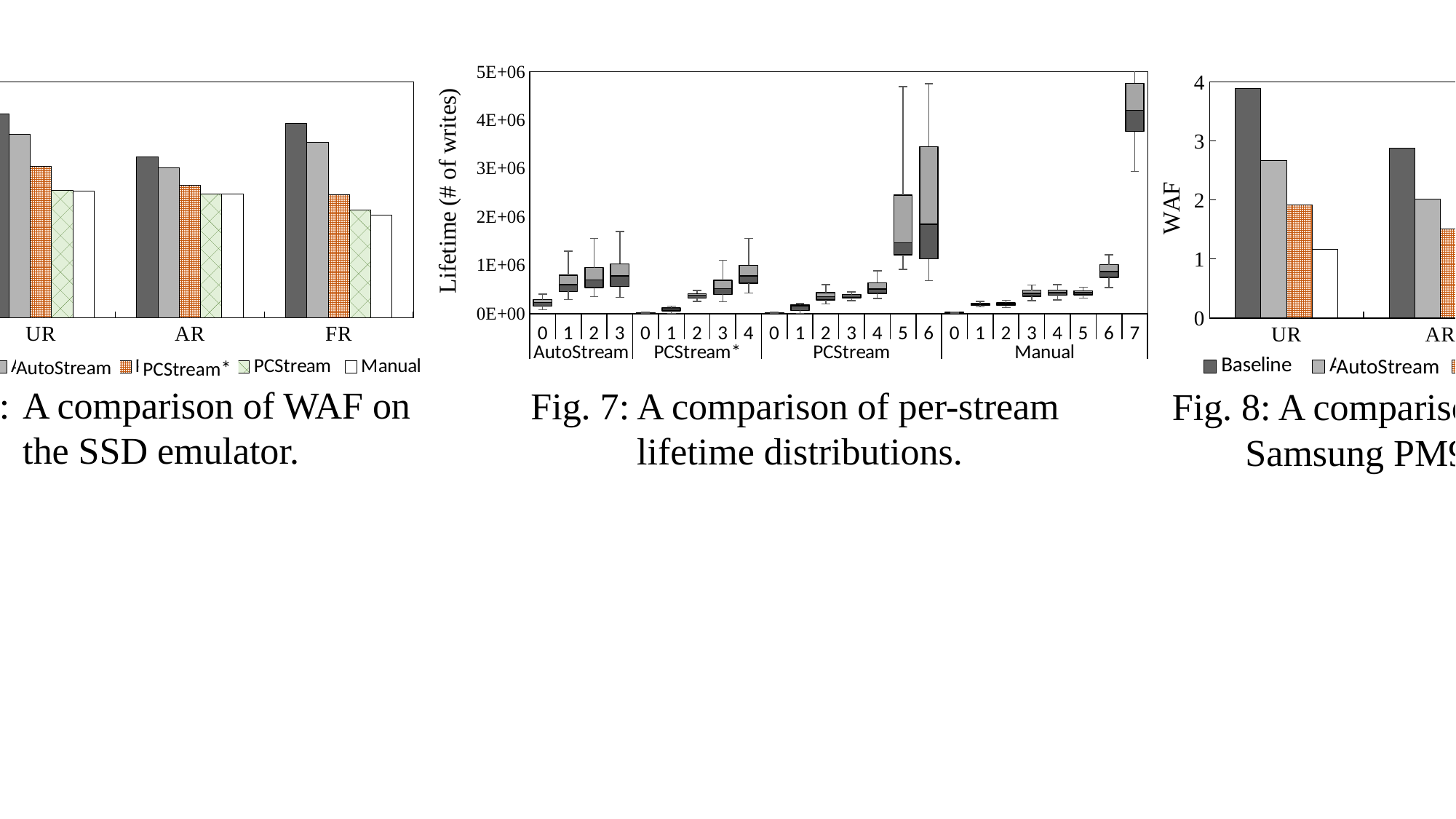

### Chart

| Category | 40p | 중간 | 60p |
|---|---|---|---|
| 0 | 155884.0 | 76110.0 | 57558.79999999999 |
| 1 | 457242.2 | 140414.8 | 194225.59999999998 |
| 2 | 536395.8 | 158118.19999999995 | 256793.40000000002 |
| 3 | 558321.0 | 222713.0 | 248353.0 |
| 0 | 13994.2 | 4962.299999999999 | 4147.700000000001 |
| 1 | 59071.0 | 9793.0 | 47371.8 |
| 2 | 322415.0 | 60440.0 | 29762.400000000023 |
| 3 | 399447.0 | 119835.5 | 171356.5 |
| 4 | 626698.2 | 153071.80000000005 | 218470.00000000105 |
| 0 | 15653.6 | 3993.3999999999996 | 3489.4000000000015 |
| 1 | 66740.8 | 92324.7 | 24646.5 |
| 2 | 280879.6 | 71786.40000000002 | 78947.79999999999 |
| 3 | 328099.4 | 35899.59999999998 | 29872.79999999999 |
| 4 | 415101.4 | 94337.59999999998 | 130571.19999999995 |
| 5 | 1217821.0 | 248137.5 | 987146.5 |
| 6 | 1129821.0 | 718919.0 | 1603064.0 |
| 0 | 19070.2 | 4172.799999999999 | 3821.7999999999993 |
| 1 | 172671.0 | 10044.0 | 29108.0 |
| 2 | 168389.0 | 25094.0 | 29033.0 |
| 3 | 354720.0 | 63086.0 | 66440.0 |
| 4 | 383995.0 | 45965.0 | 59381.40000000002 |
| 5 | 387917.6 | 42328.40000000002 | 41813.59999999998 |
| 6 | 749466.8 | 117949.19999999995 | 142922.19999999995 |
| 7 | 3763456.2 | 436685.7999999998 | 559578.5999999996 |

### Chart

| Category | Baseline | Autostream | PCStream-- | PCStream | Manual |
|---|---|---|---|---|---|
| UR | 2.16 | 1.94 | 1.6 | 1.35 | 1.34 |
| AR | 1.7 | 1.59 | 1.4 | 1.31 | 1.31 |
| FR | 2.06 | 1.86 | 1.3 | 1.14 | 1.09 |

### Chart

| Category | Baseline | Autostream | PCStream | Manual |
|---|---|---|---|---|
| UR | 3.89934 | 2.6757 | 1.9197 | 1.1655 |
| AR | 2.8854 | 2.0169 | 1.5093 | 1.2339 |
| FR | 3.4713000000000003 | 2.3922 | 1.6686 | 1.1601 |
AutoStream
PCStream*
AutoStream
 PCStream*
Fig. 6: A comparison of WAF on
the SSD emulator.
Fig. 7: A comparison of per-stream
lifetime distributions.
Fig. 8: A comparison of WAF on Samsung PM963 SSD.